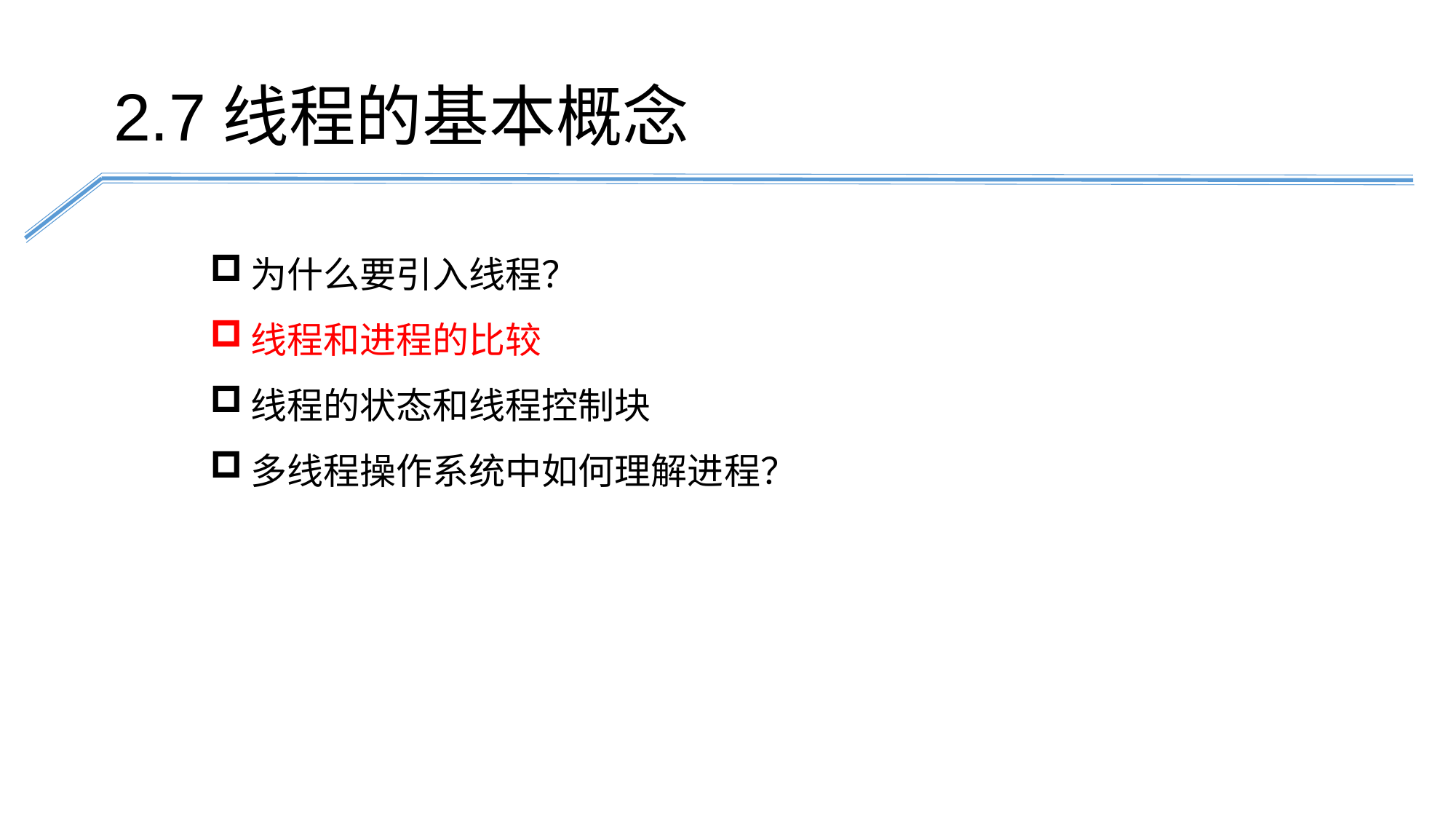

2.7线程的基本概念

为什么要引入线程？
线程和进程的比较
线程的状态和线程控制块
多线程操作系统中如何理解进程？